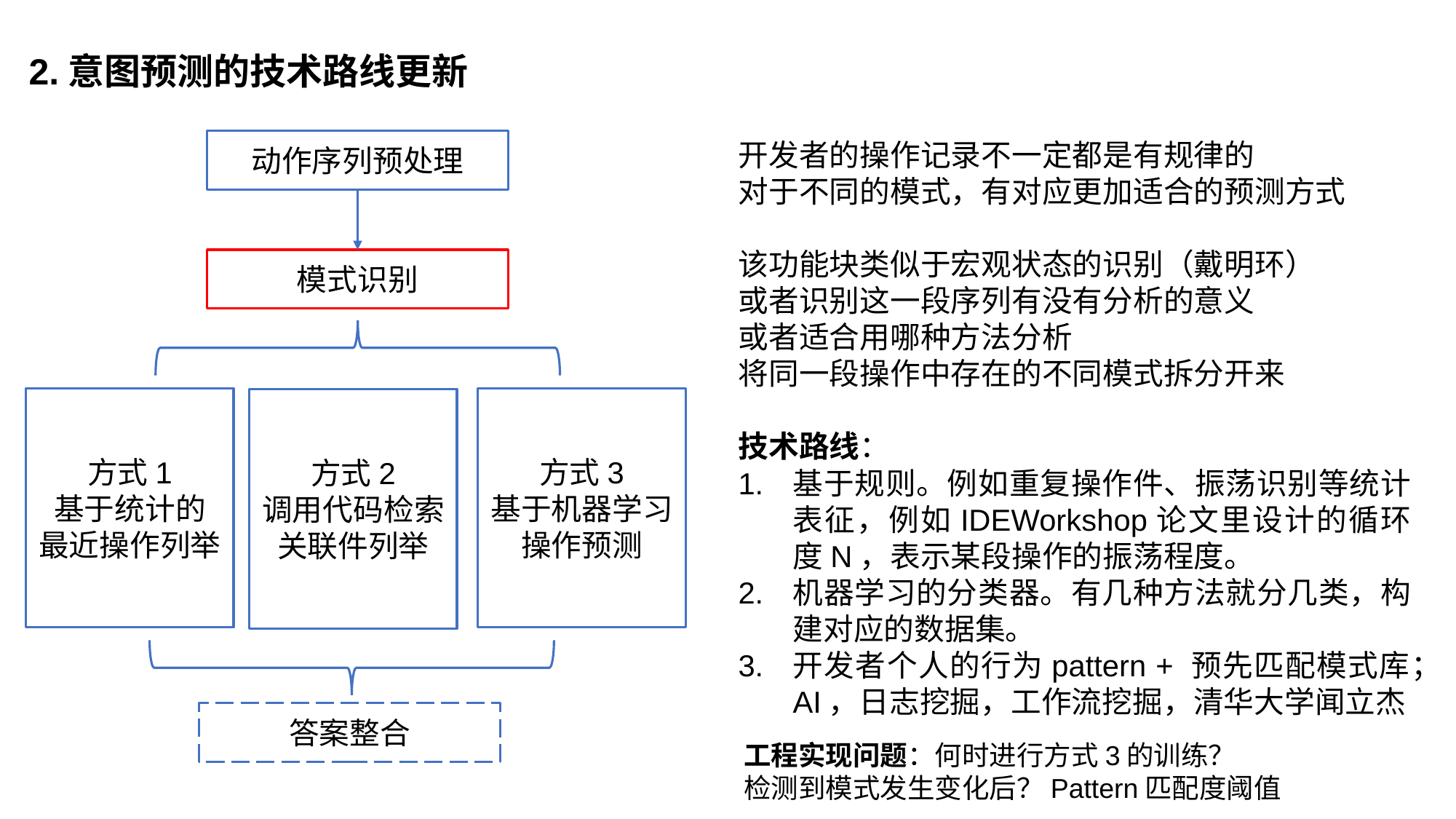

2.意图预测的技术路线更新
动作序列预处理
开发者的操作记录不一定都是有规律的
对于不同的模式，有对应更加适合的预测方式

该功能块类似于宏观状态的识别（戴明环）
或者识别这一段序列有没有分析的意义
或者适合用哪种方法分析
将同一段操作中存在的不同模式拆分开来

技术路线：
基于规则。例如重复操作件、振荡识别等统计表征，例如IDEWorkshop论文里设计的循环度N，表示某段操作的振荡程度。
机器学习的分类器。有几种方法就分几类，构建对应的数据集。
开发者个人的行为pattern + 预先匹配模式库；AI，日志挖掘，工作流挖掘，清华大学闻立杰

模式识别
方式1
基于统计的
最近操作列举
方式3
基于机器学习
操作预测
方式2
调用代码检索
关联件列举

答案整合
工程实现问题：何时进行方式3的训练？
检测到模式发生变化后？Pattern匹配度阈值